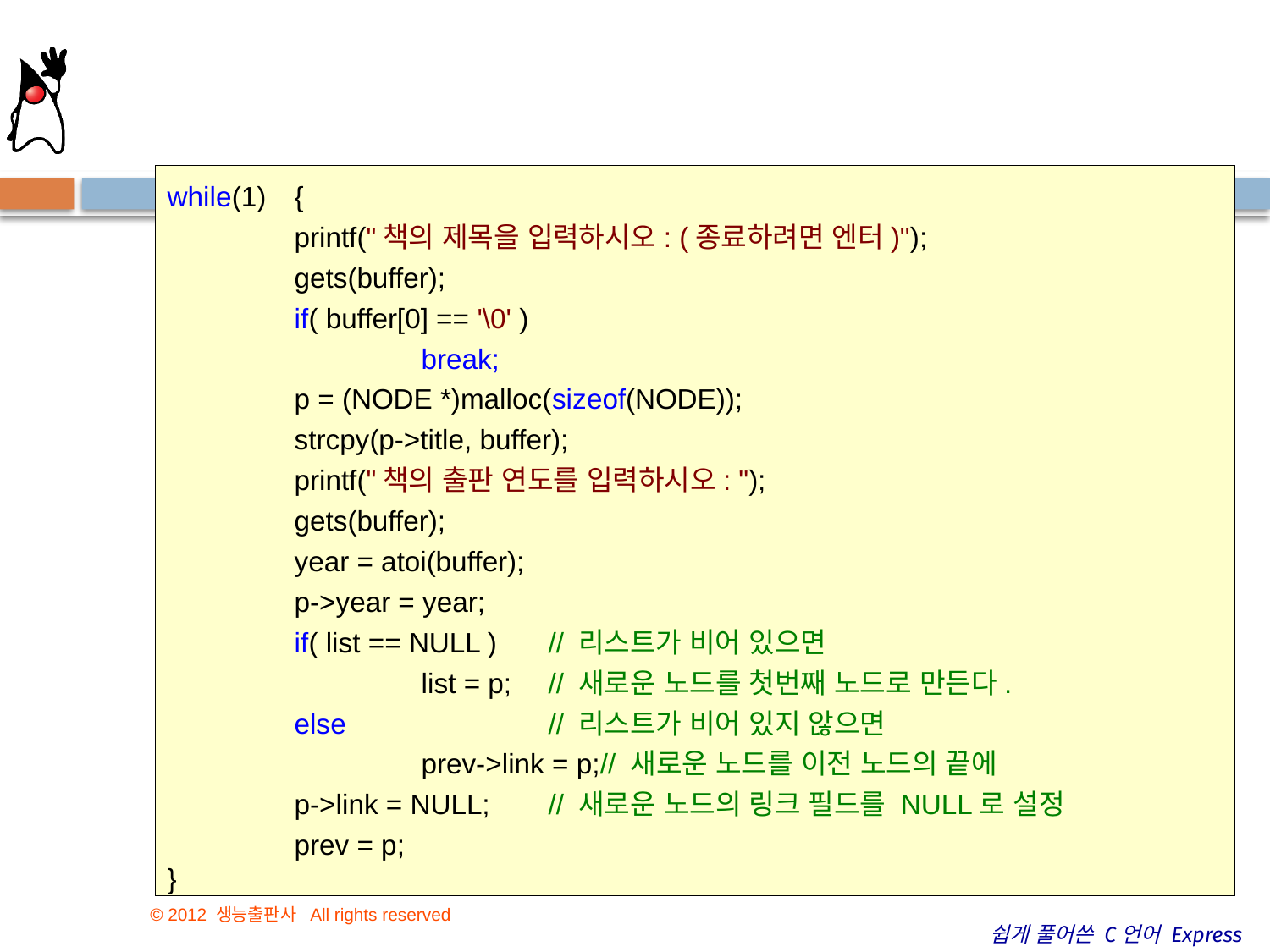

#
while(1)	{
	printf("책의 제목을 입력하시오: (종료하려면 엔터)");
	gets(buffer);
	if( buffer[0] == '\0' )
		break;
	p = (NODE *)malloc(sizeof(NODE));
	strcpy(p->title, buffer);
	printf("책의 출판 연도를 입력하시오: ");
	gets(buffer);
	year = atoi(buffer);
	p->year = year;
	if( list == NULL ) 	// 리스트가 비어 있으면
		list = p;	// 새로운 노드를 첫번째 노드로 만든다.
	else		// 리스트가 비어 있지 않으면
		prev->link = p;// 새로운 노드를 이전 노드의 끝에
	p->link = NULL;	// 새로운 노드의 링크 필드를 NULL로 설정
	prev = p;
}